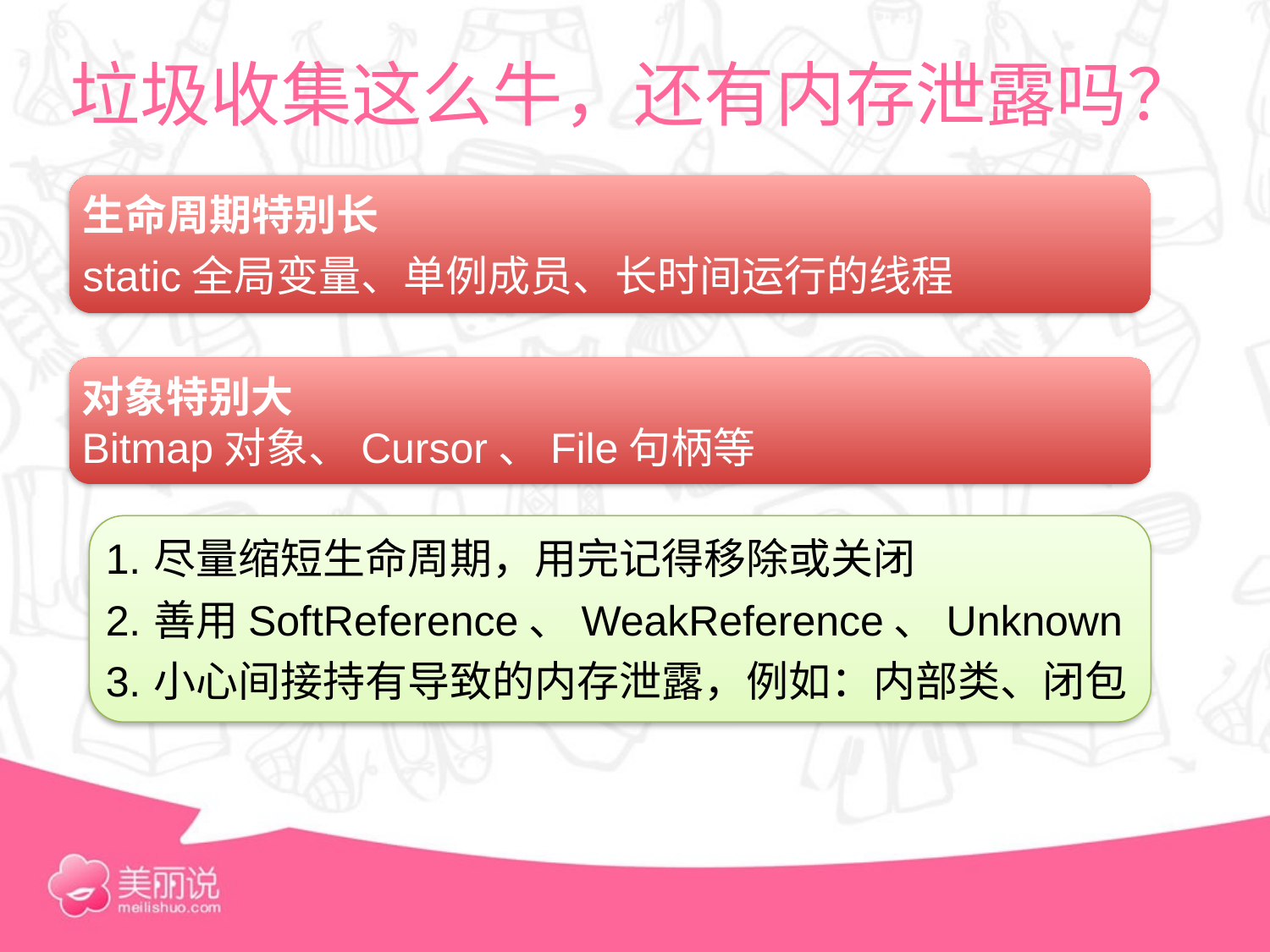

# 垃圾收集这么牛，还有内存泄露吗？
生命周期特别长
static全局变量、单例成员、长时间运行的线程
对象特别大
Bitmap对象、Cursor、File句柄等
尽量缩短生命周期，用完记得移除或关闭
善用SoftReference、WeakReference、Unknown
小心间接持有导致的内存泄露，例如：内部类、闭包